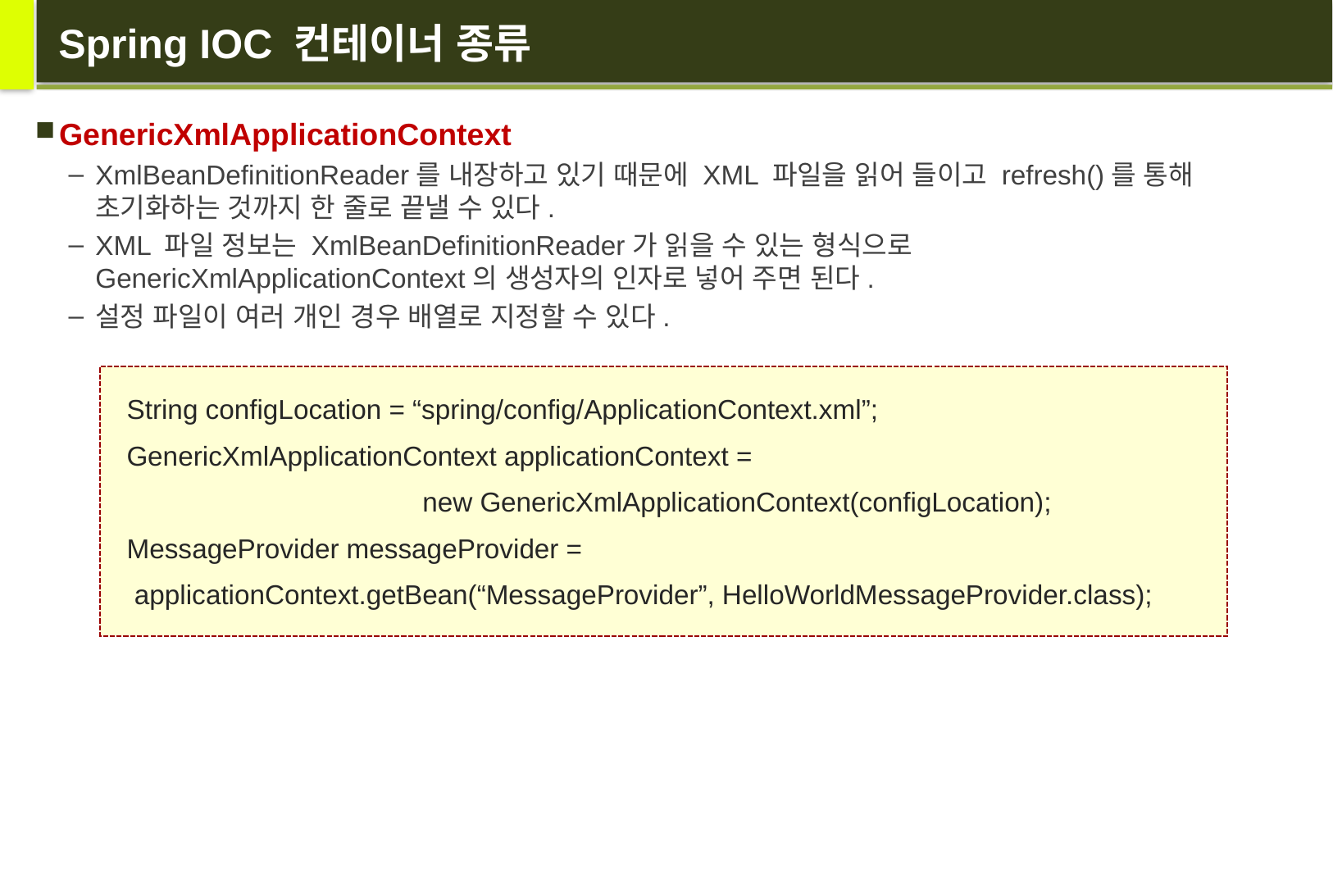

# Spring IOC 컨테이너 종류
GenericXmlApplicationContext
XmlBeanDefinitionReader를 내장하고 있기 때문에 XML 파일을 읽어 들이고 refresh()를 통해
초기화하는 것까지 한 줄로 끝낼 수 있다.
XML 파일 정보는 XmlBeanDefinitionReader가 읽을 수 있는 형식으로
GenericXmlApplicationContext의 생성자의 인자로 넣어 주면 된다.
설정 파일이 여러 개인 경우 배열로 지정할 수 있다.
String configLocation = “spring/config/ApplicationContext.xml”;
GenericXmlApplicationContext applicationContext =
                                       new GenericXmlApplicationContext(configLocation);
MessageProvider messageProvider =
 applicationContext.getBean(“MessageProvider”, HelloWorldMessageProvider.class);